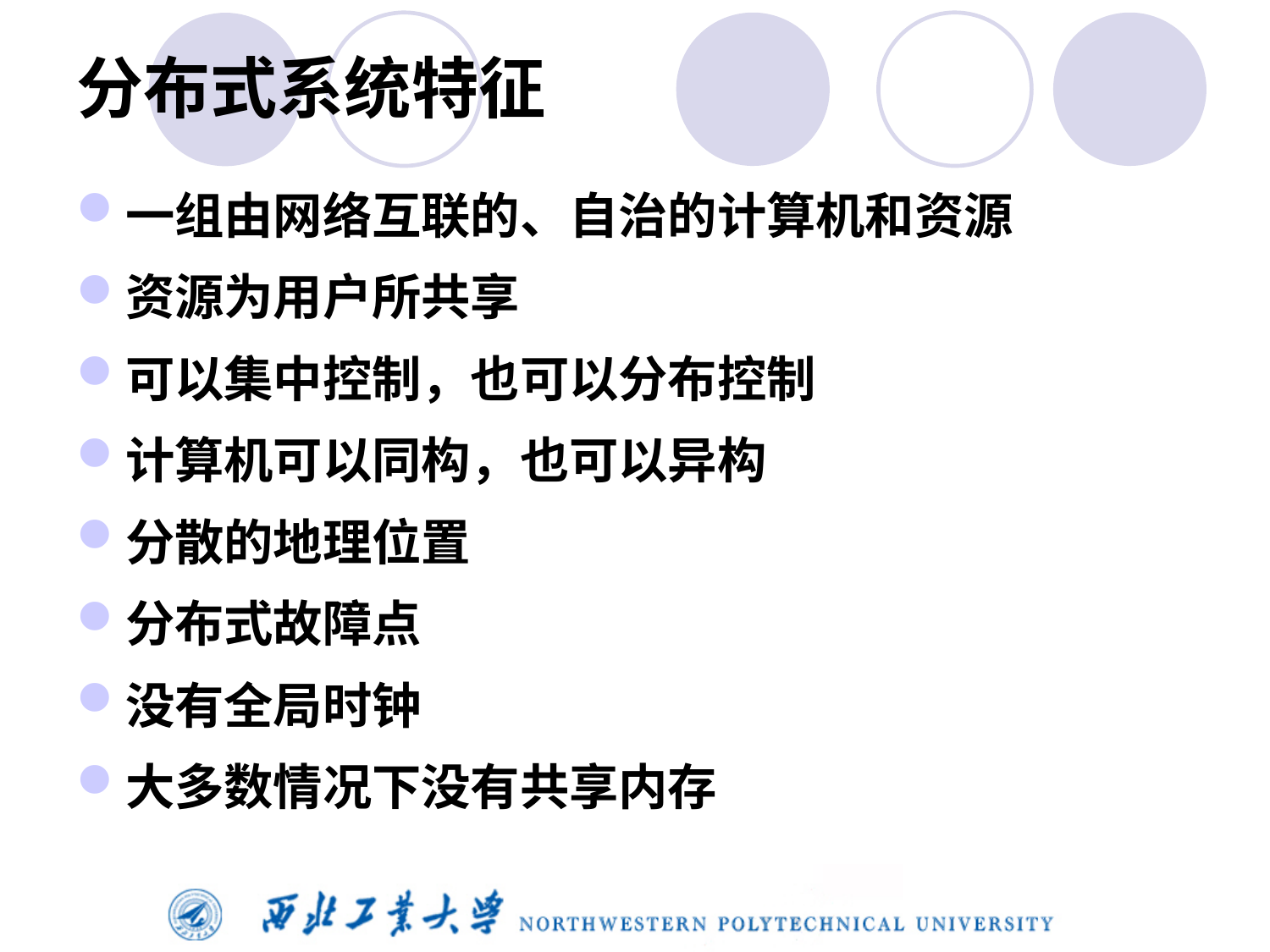

# 分布式系统特征
一组由网络互联的、自治的计算机和资源
资源为用户所共享
可以集中控制，也可以分布控制
计算机可以同构，也可以异构
分散的地理位置
分布式故障点
没有全局时钟
大多数情况下没有共享内存